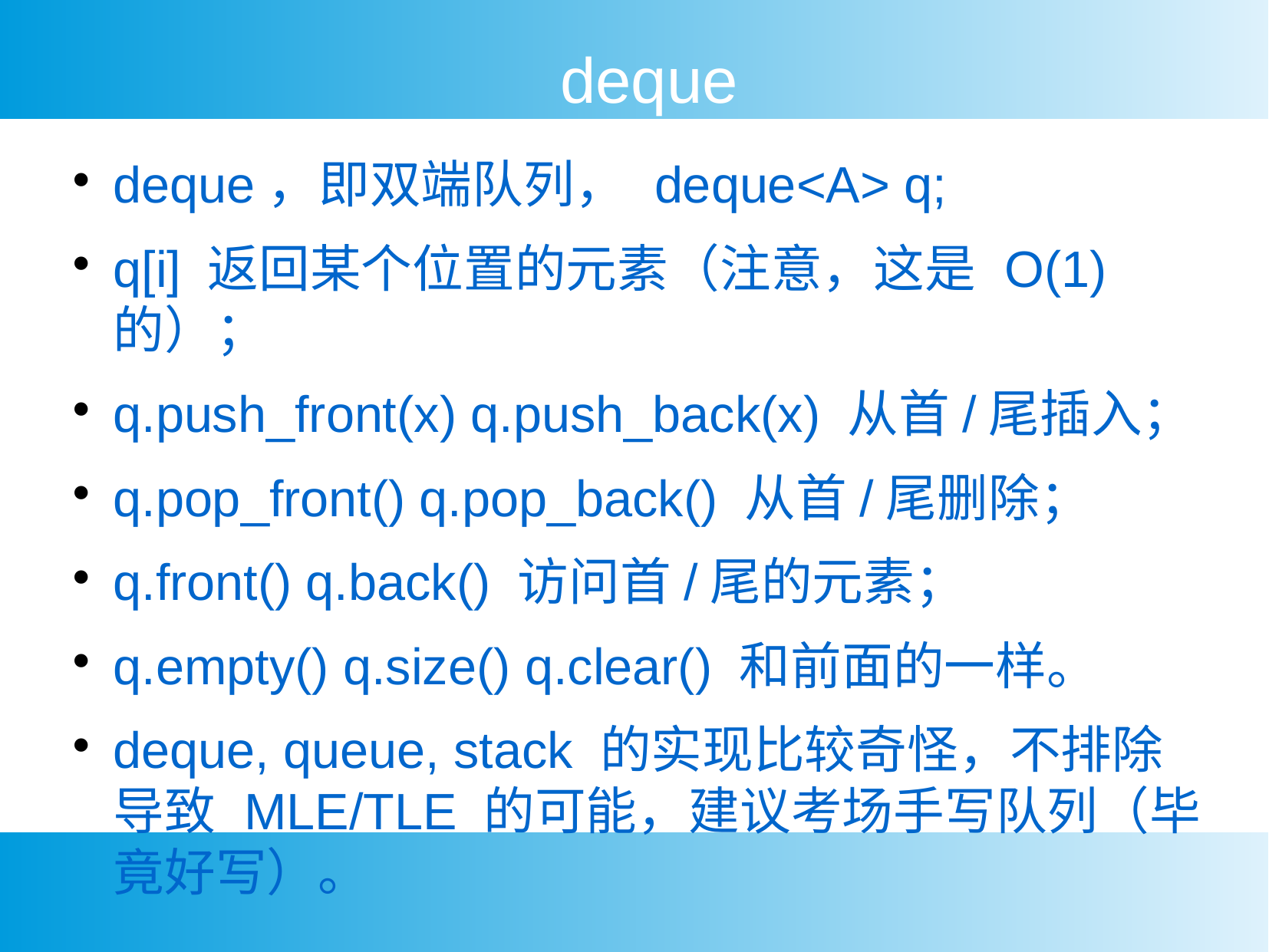

deque
deque，即双端队列， deque<A> q;
q[i] 返回某个位置的元素（注意，这是 O(1) 的）；
q.push_front(x) q.push_back(x) 从首/尾插入；
q.pop_front() q.pop_back() 从首/尾删除；
q.front() q.back() 访问首/尾的元素；
q.empty() q.size() q.clear() 和前面的一样。
deque, queue, stack 的实现比较奇怪，不排除导致 MLE/TLE 的可能，建议考场手写队列（毕竟好写）。